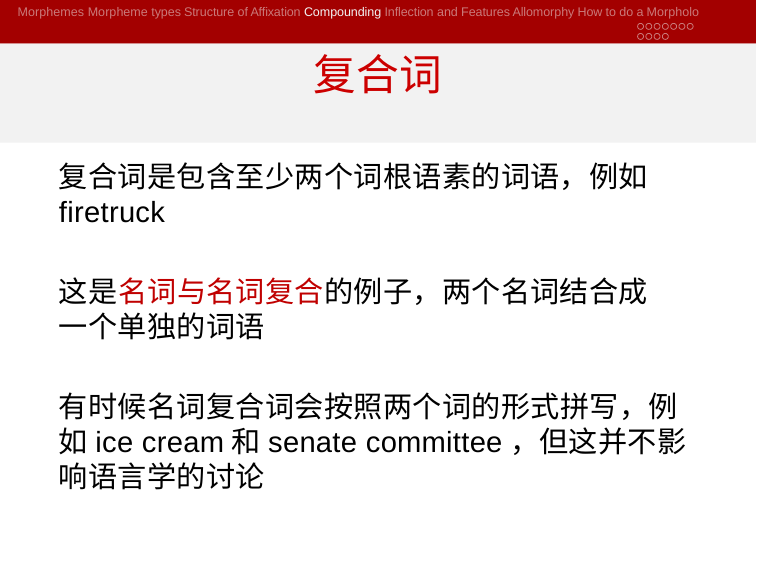

Morphemes Morpheme types Structure of Affixation Compounding Inflection and Features Allomorphy How to do a Morpholo
# 复合词
复合词是包含至少两个词根语素的词语，例如firetruck

这是名词与名词复合的例子，两个名词结合成一个单独的词语

有时候名词复合词会按照两个词的形式拼写，例如ice cream和senate committee，但这并不影响语言学的讨论